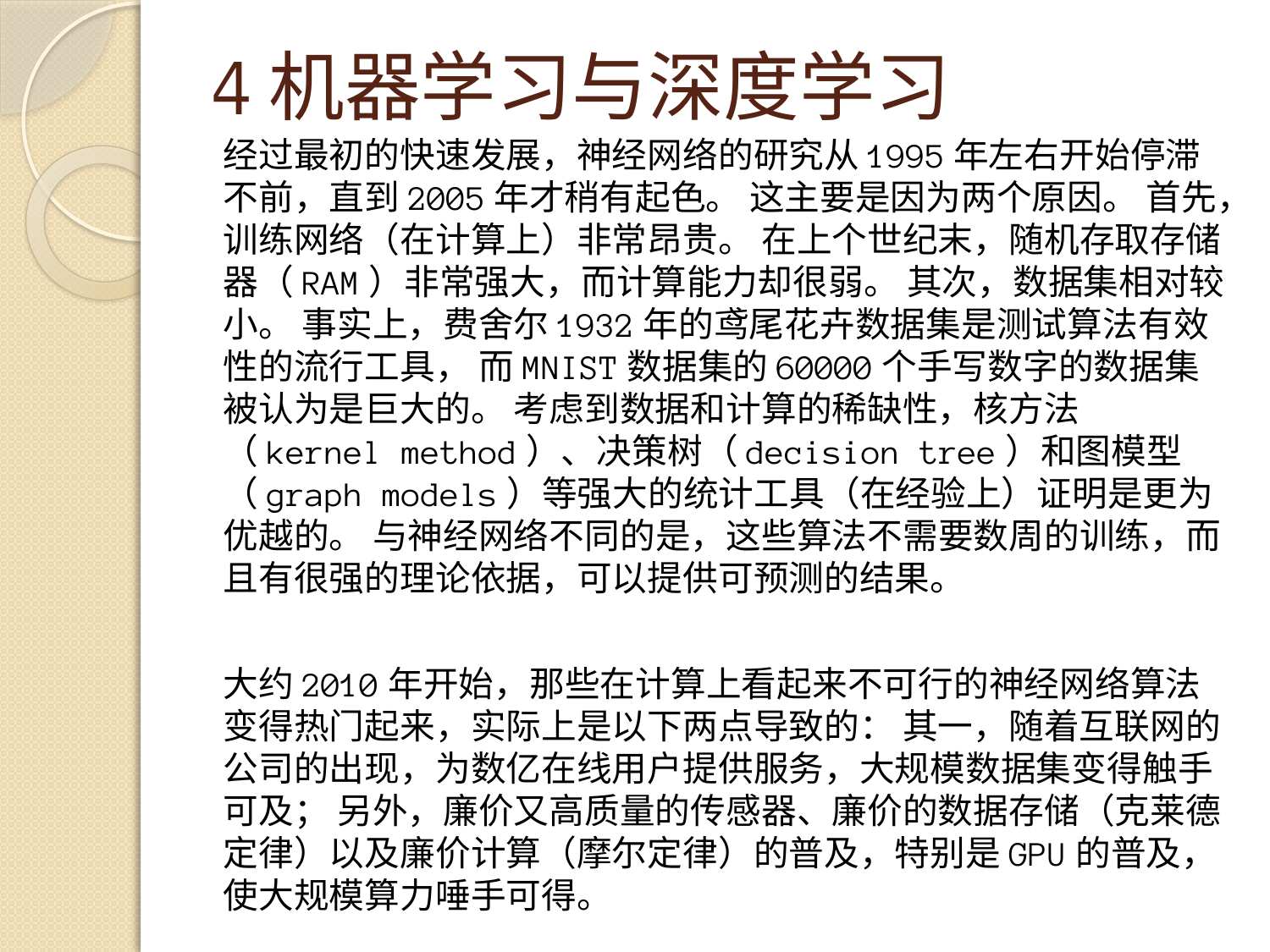

# 4机器学习与深度学习
经过最初的快速发展，神经网络的研究从1995年左右开始停滞不前，直到2005年才稍有起色。 这主要是因为两个原因。 首先，训练网络（在计算上）非常昂贵。 在上个世纪末，随机存取存储器（RAM）非常强大，而计算能力却很弱。 其次，数据集相对较小。 事实上，费舍尔1932年的鸢尾花卉数据集是测试算法有效性的流行工具， 而MNIST数据集的60000个手写数字的数据集被认为是巨大的。 考虑到数据和计算的稀缺性，核方法（kernel method）、决策树（decision tree）和图模型（graph models）等强大的统计工具（在经验上）证明是更为优越的。 与神经网络不同的是，这些算法不需要数周的训练，而且有很强的理论依据，可以提供可预测的结果。

大约2010年开始，那些在计算上看起来不可行的神经网络算法变得热门起来，实际上是以下两点导致的： 其一，随着互联网的公司的出现，为数亿在线用户提供服务，大规模数据集变得触手可及； 另外，廉价又高质量的传感器、廉价的数据存储（克莱德定律）以及廉价计算（摩尔定律）的普及，特别是GPU的普及，使大规模算力唾手可得。